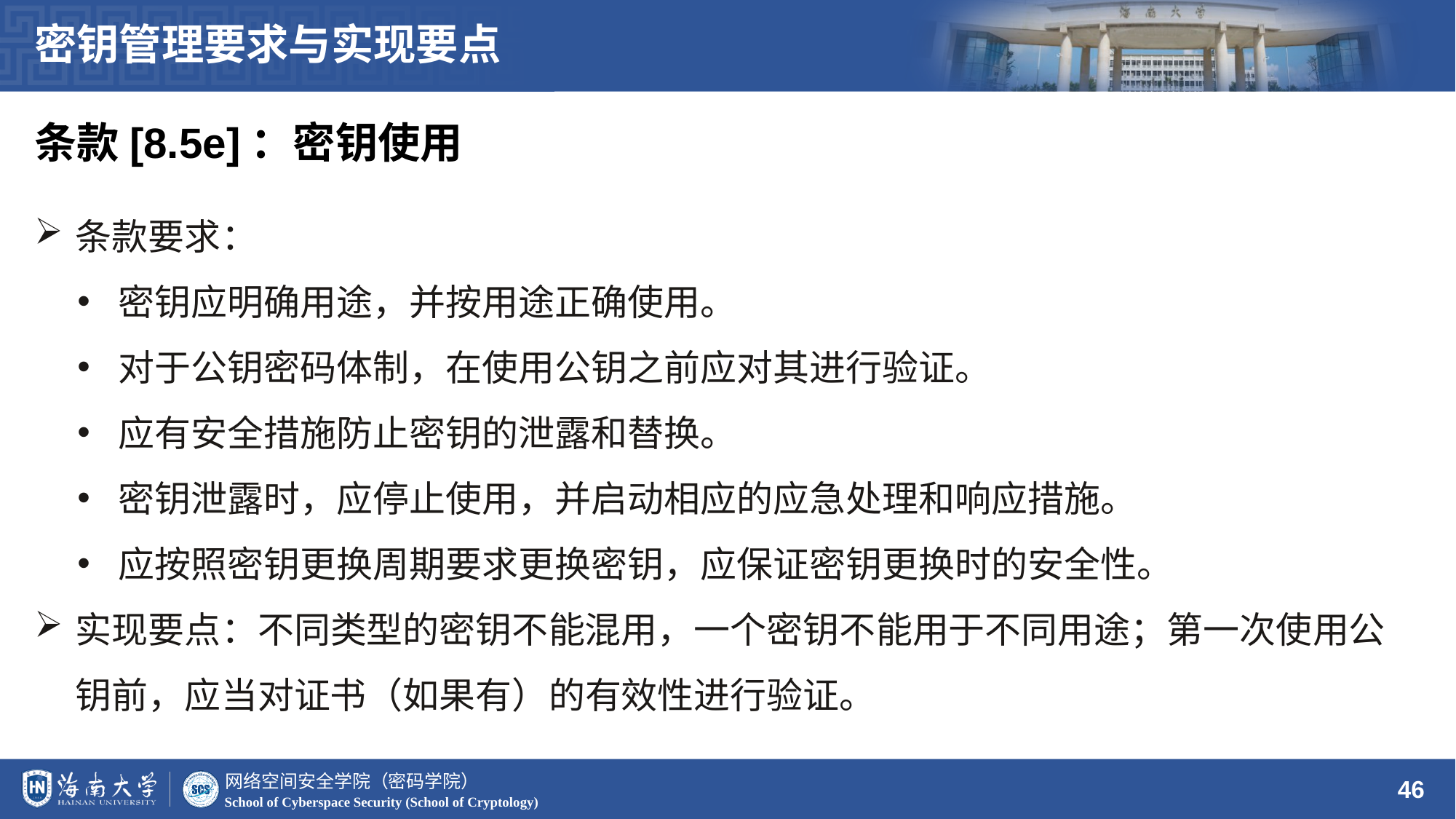

密钥管理要求与实现要点
条款[8.5e]：密钥使用
条款要求：
密钥应明确用途，并按用途正确使用。
对于公钥密码体制，在使用公钥之前应对其进行验证。
应有安全措施防止密钥的泄露和替换。
密钥泄露时，应停止使用，并启动相应的应急处理和响应措施。
应按照密钥更换周期要求更换密钥，应保证密钥更换时的安全性。
实现要点：不同类型的密钥不能混用，一个密钥不能用于不同用途；第一次使用公钥前，应当对证书（如果有）的有效性进行验证。
46